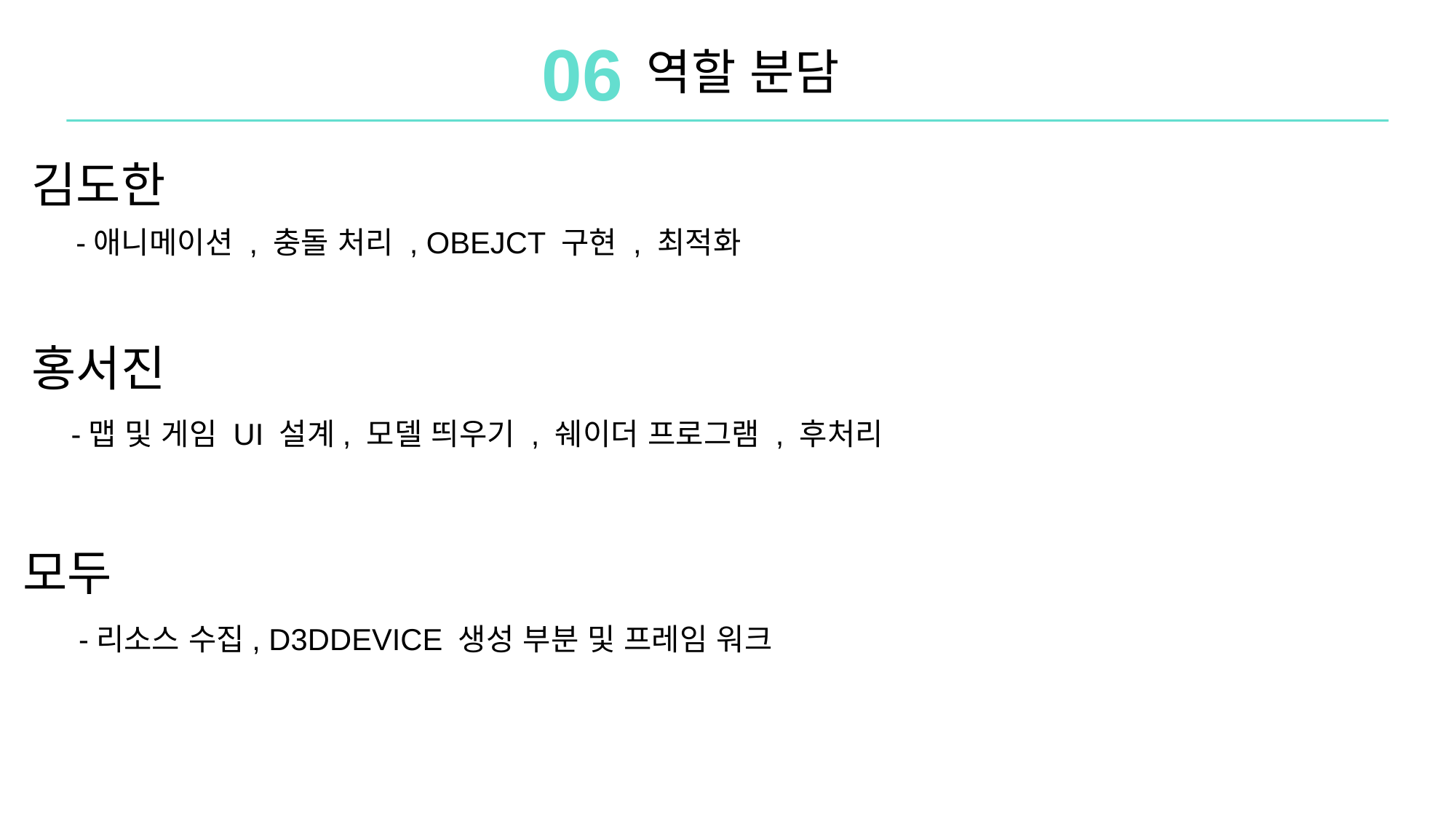

06
역할 분담

김도한
-애니메이션 , 충돌 처리 , OBEJCT 구현 , 최적화
홍서진
-맵 및 게임 UI 설계, 모델 띄우기 , 쉐이더 프로그램 , 후처리
모두
-리소스 수집, D3DDEVICE 생성 부분 및 프레임 워크